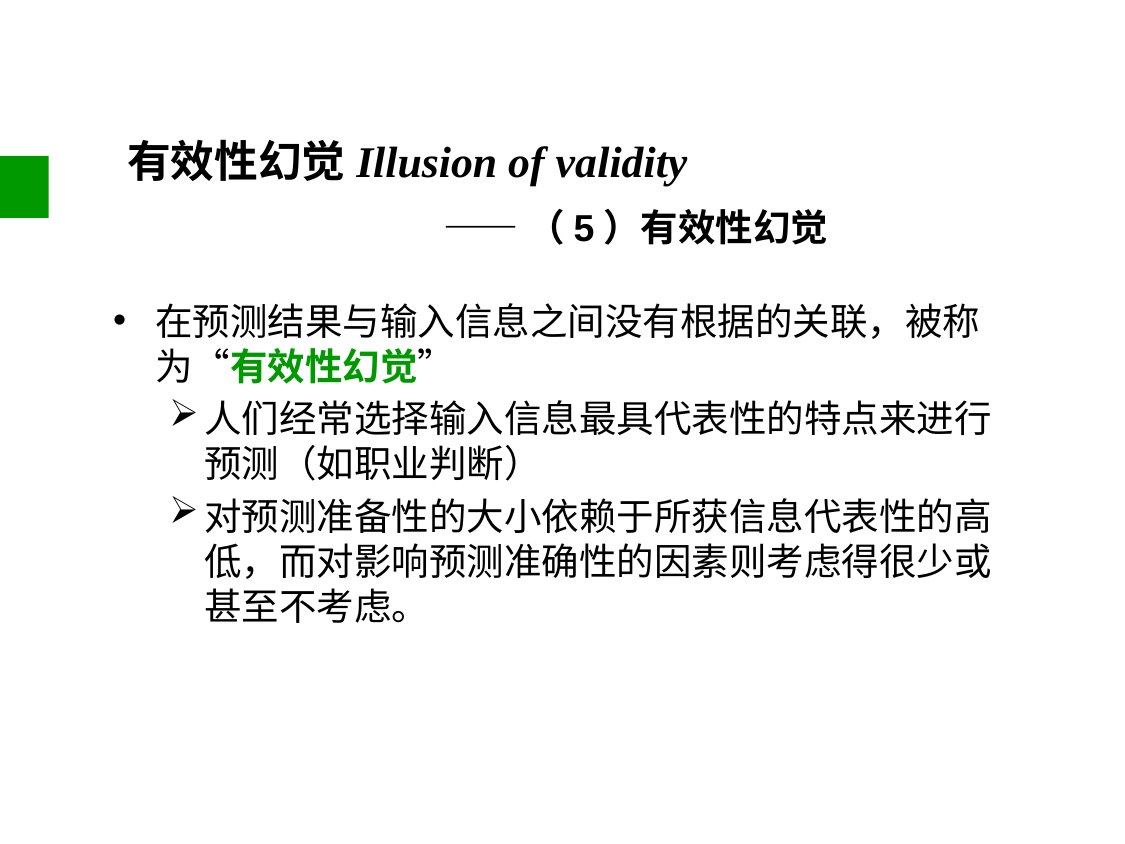

# 有效性幻觉Illusion of validity

——（5）有效性幻觉
在预测结果与输入信息之间没有根据的关联，被称为“有效性幻觉”
人们经常选择输入信息最具代表性的特点来进行预测（如职业判断）
对预测准备性的大小依赖于所获信息代表性的高低，而对影响预测准确性的因素则考虑得很少或甚至不考虑。

26